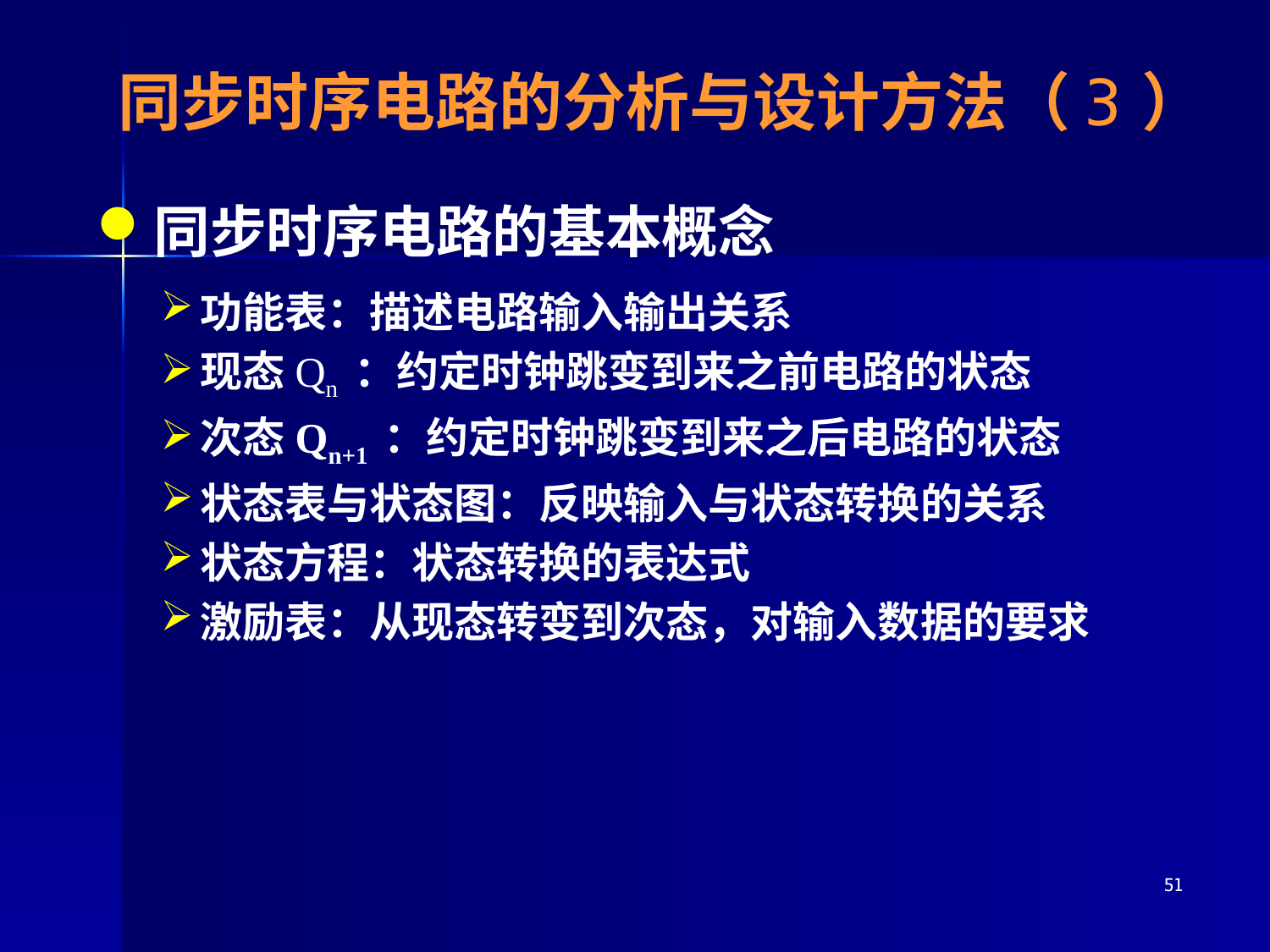

# 同步时序电路的分析与设计方法（3）
同步时序电路的基本概念
功能表：描述电路输入输出关系
现态Qn ：约定时钟跳变到来之前电路的状态
次态Qn+1 ：约定时钟跳变到来之后电路的状态
状态表与状态图：反映输入与状态转换的关系
状态方程：状态转换的表达式
激励表：从现态转变到次态，对输入数据的要求
51